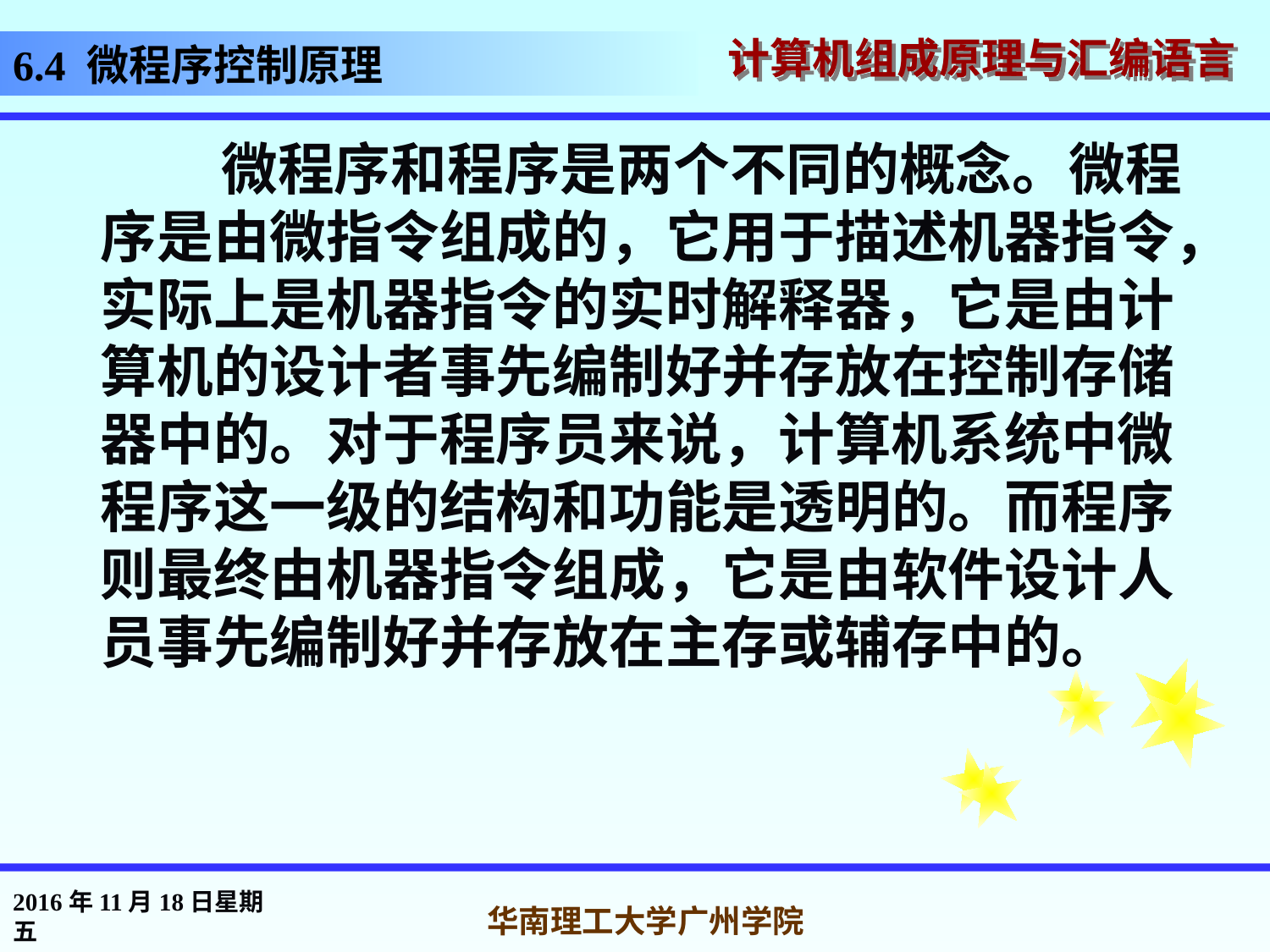

# 6.4 微程序控制原理
            微程序和程序是两个不同的概念。微程序是由微指令组成的，它用于描述机器指令，实际上是机器指令的实时解释器，它是由计算机的设计者事先编制好并存放在控制存储器中的。对于程序员来说，计算机系统中微程序这一级的结构和功能是透明的。而程序则最终由机器指令组成，它是由软件设计人员事先编制好并存放在主存或辅存中的。
2016年11月18日星期五
华南理工大学广州学院